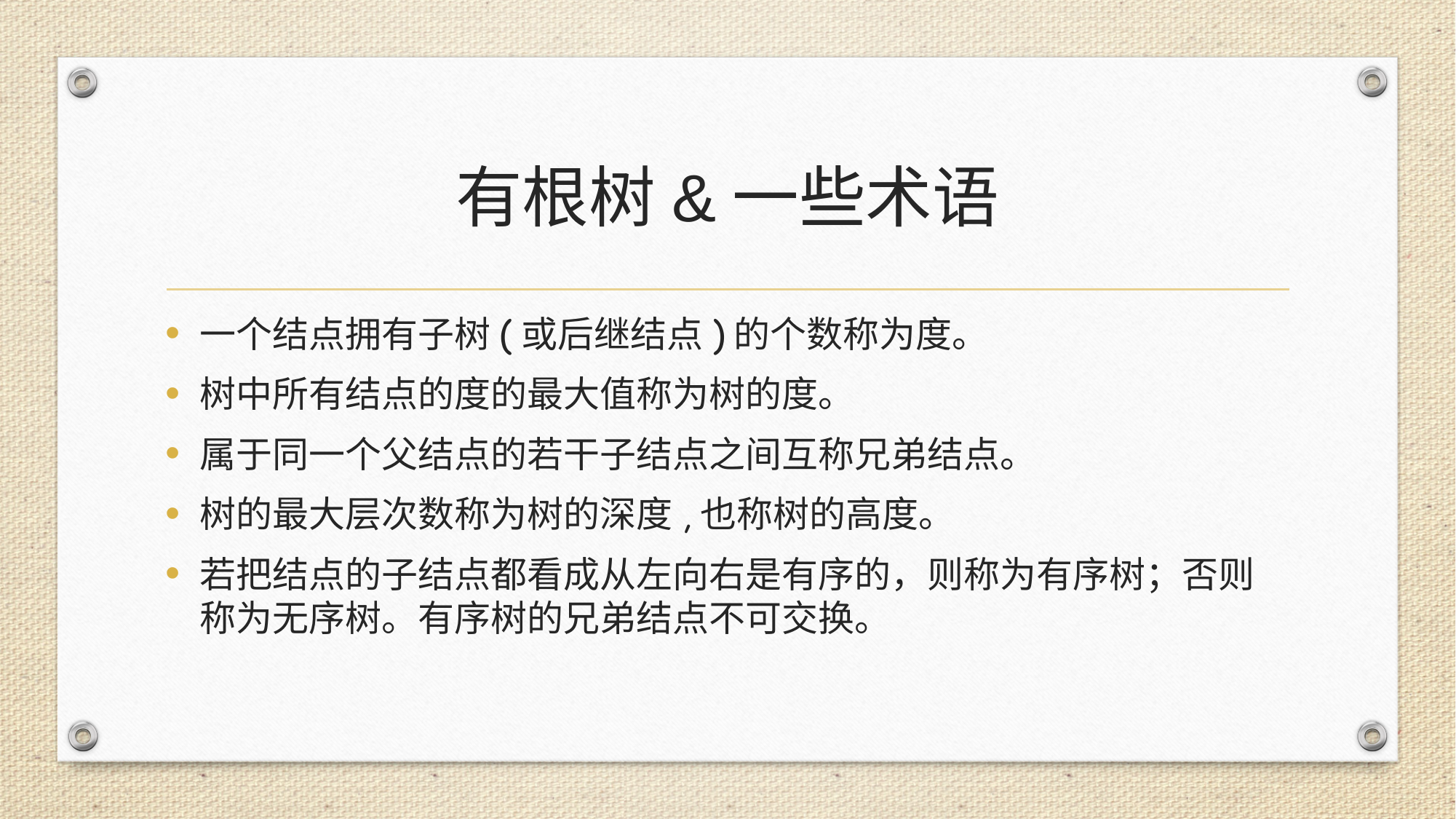

# 有根树&一些术语
一个结点拥有子树(或后继结点)的个数称为度。
树中所有结点的度的最大值称为树的度。
属于同一个父结点的若干子结点之间互称兄弟结点。
树的最大层次数称为树的深度,也称树的高度。
若把结点的子结点都看成从左向右是有序的，则称为有序树；否则称为无序树。有序树的兄弟结点不可交换。